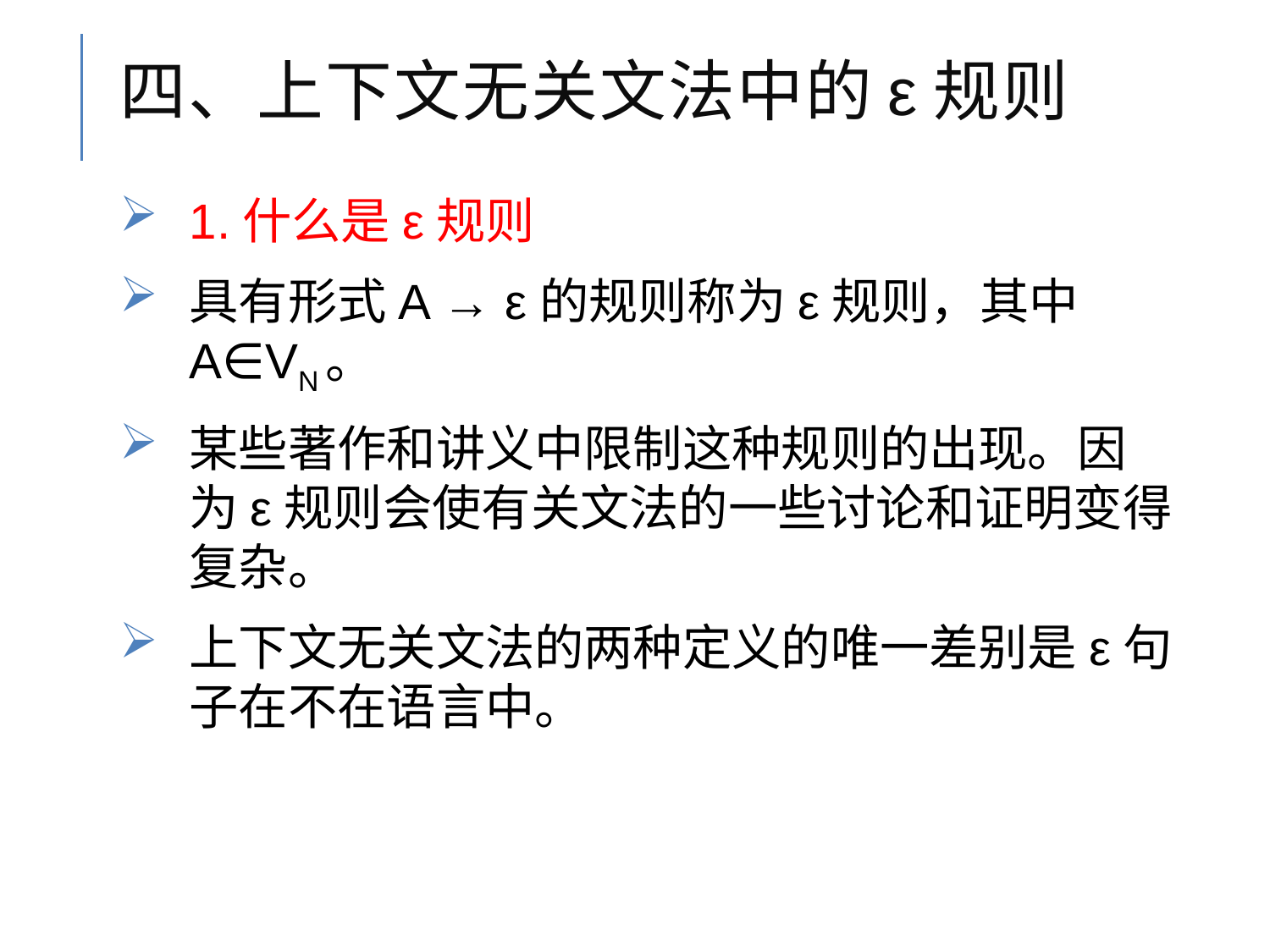

# 四、上下文无关文法中的ε规则
1.什么是ε规则
具有形式A → ε的规则称为ε规则，其中A∈VN。
某些著作和讲义中限制这种规则的出现。因为ε规则会使有关文法的一些讨论和证明变得复杂。
上下文无关文法的两种定义的唯一差别是ε句子在不在语言中。
71